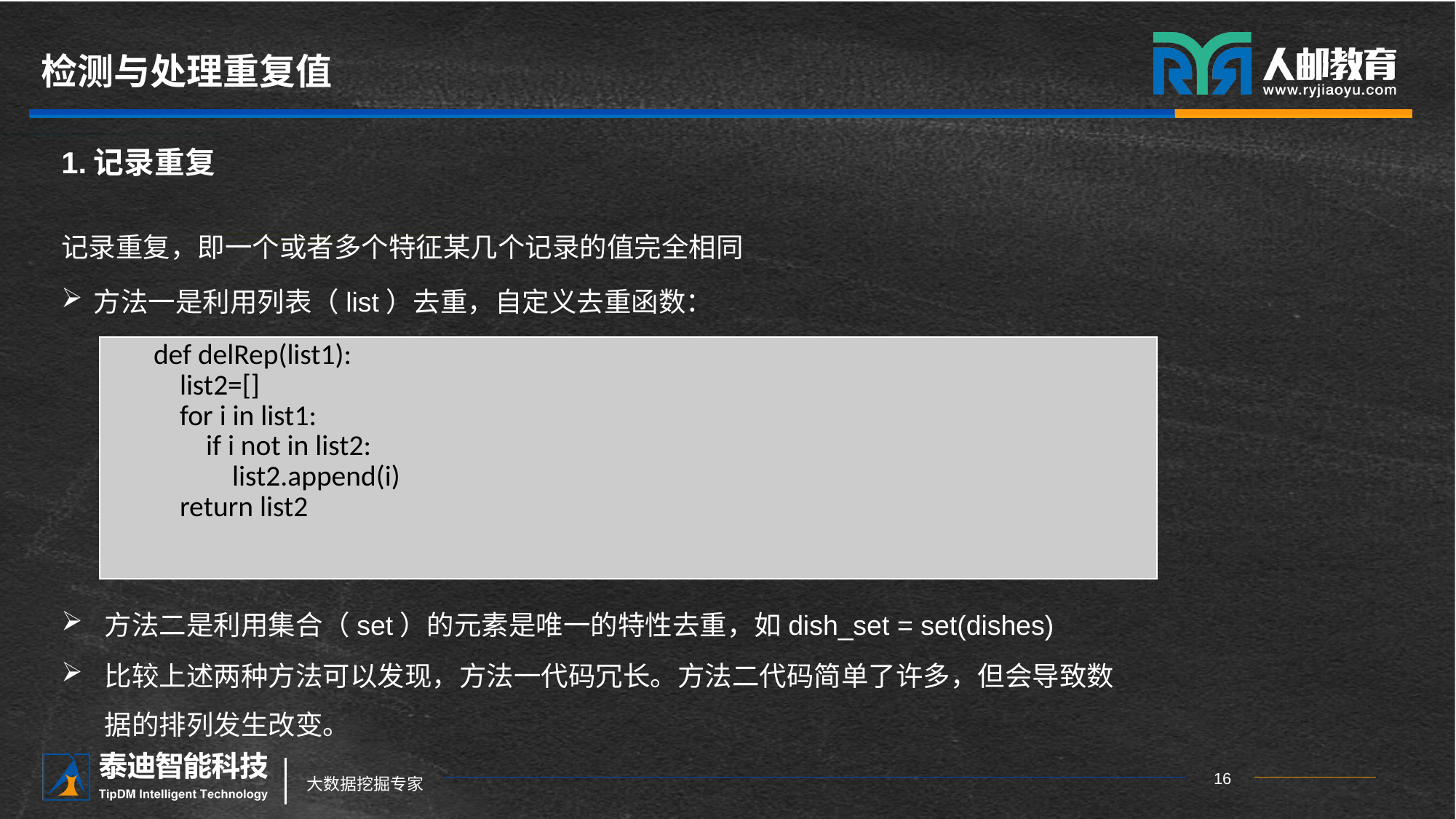

# 检测与处理重复值
1.记录重复
记录重复，即一个或者多个特征某几个记录的值完全相同
方法一是利用列表（list）去重，自定义去重函数：

方法二是利用集合（set）的元素是唯一的特性去重，如dish_set = set(dishes)
比较上述两种方法可以发现，方法一代码冗长。方法二代码简单了许多，但会导致数据的排列发生改变。

| def delRep(list1): list2=[] for i in list1: if i not in list2: list2.append(i) return list2 |
| --- |